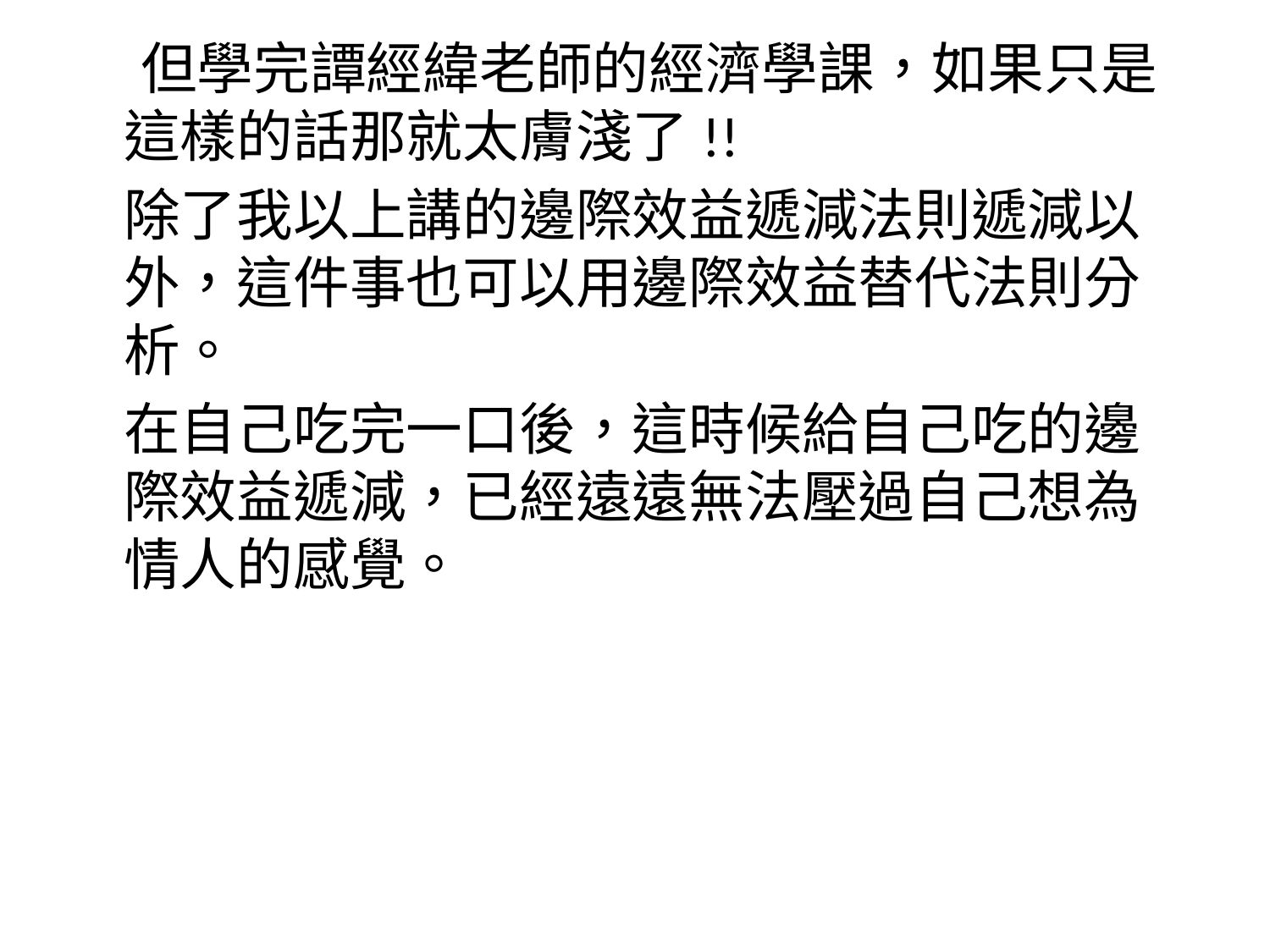

但學完譚經緯老師的經濟學課，如果只是這樣的話那就太膚淺了!!
	除了我以上講的邊際效益遞減法則遞減以外，這件事也可以用邊際效益替代法則分析。
	在自己吃完一口後，這時候給自己吃的邊際效益遞減，已經遠遠無法壓過自己想為情人的感覺。

#